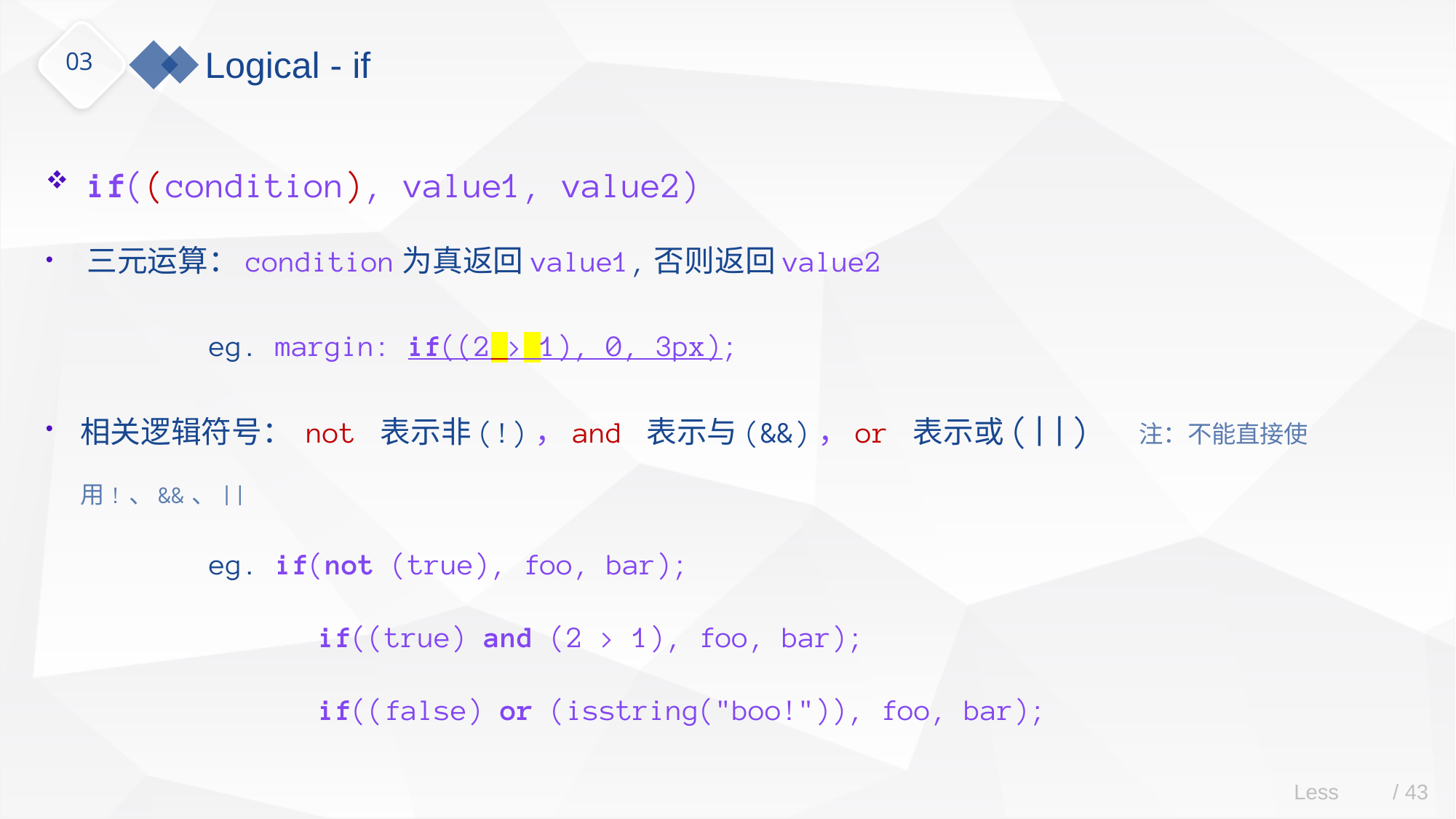

Logical - if
03

if((condition), value1, value2)
三元运算：condition为真返回value1,否则返回value2
eg. margin: if((2 > 1), 0, 3px);
相关逻辑符号： not 表示非(!)，and 表示与(&&)，or 表示或(||)  注：不能直接使用!、&&、||
eg. if(not (true), foo, bar);
	if((true) and (2 > 1), foo, bar);
	if((false) or (isstring("boo!")), foo, bar);
38